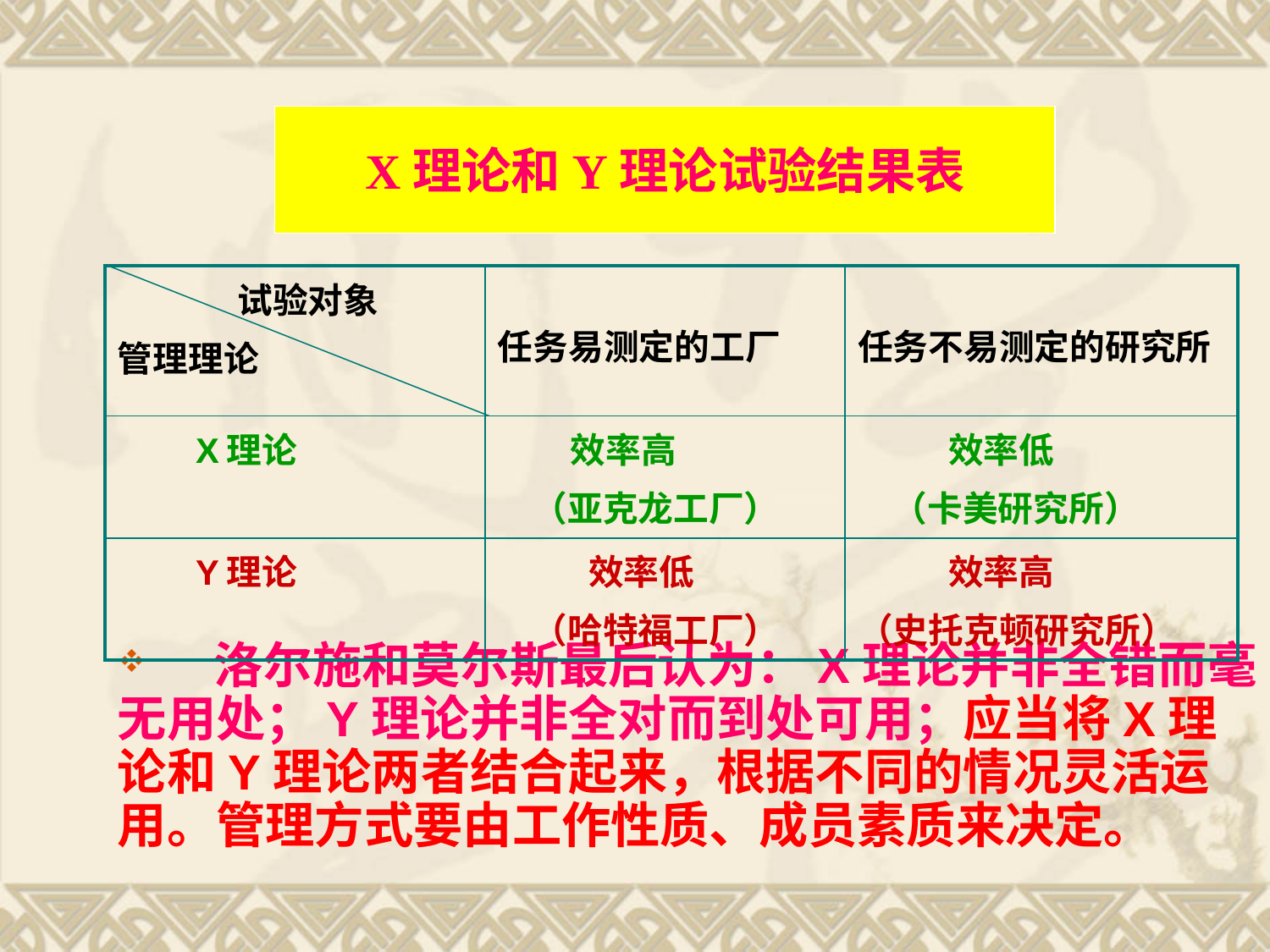

X理论和Y理论试验结果表
| 试验对象 管理理论 | 任务易测定的工厂 | 任务不易测定的研究所 |
| --- | --- | --- |
| X理论 | 效率高 （亚克龙工厂） | 效率低 （卡美研究所） |
| Y理论 | 效率低 （哈特福工厂） | 效率高 （史托克顿研究所） |

      洛尔施和莫尔斯最后认为：X理论并非全错而毫无用处；Y理论并非全对而到处可用；应当将X理论和Y理论两者结合起来，根据不同的情况灵活运用。管理方式要由工作性质、成员素质来决定。